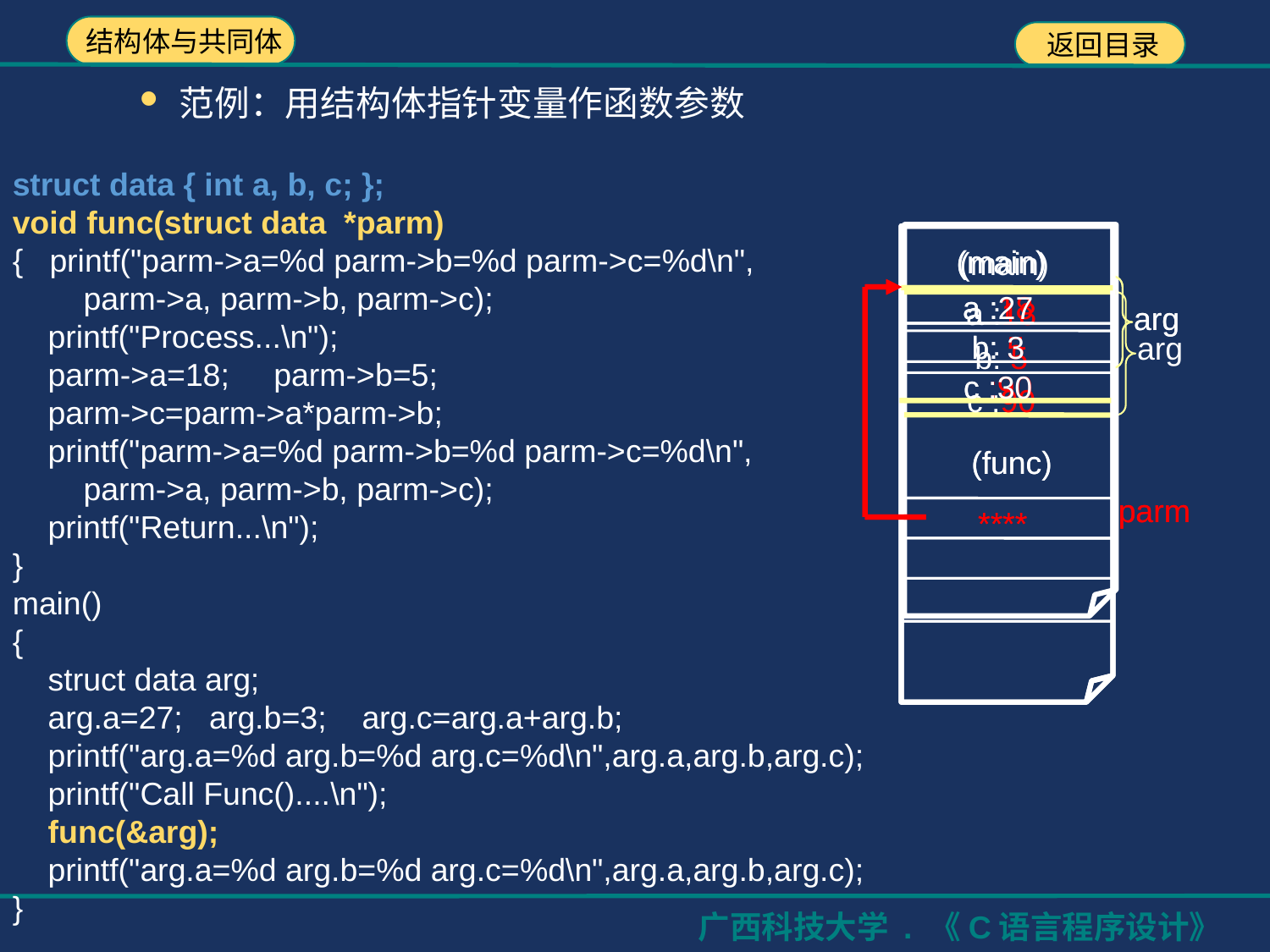

范例：用结构体指针变量作函数参数
struct data { int a, b, c; };
void func(struct data  *parm)
{   printf("parm->a=%d parm->b=%d parm->c=%d\n",
        parm->a, parm->b, parm->c);
    printf("Process...\n");
    parm->a=18;     parm->b=5;
    parm->c=parm->a*parm->b;
    printf("parm->a=%d parm->b=%d parm->c=%d\n",
        parm->a, parm->b, parm->c);
    printf("Return...\n");
}
main()
{
    struct data arg;
    arg.a=27;   arg.b=3;    arg.c=arg.a+arg.b;
    printf("arg.a=%d arg.b=%d arg.c=%d\n",arg.a,arg.b,arg.c);
    printf("Call Func()....\n");
    func(&arg);
    printf("arg.a=%d arg.b=%d arg.c=%d\n",arg.a,arg.b,arg.c);
}

(main)
a :18
b: 5
c :90

arg

(main)

arg
a :18
b: 5
c :90

(func)
parm
****

(main)

arg
a :27
b: 3
c :30

(func)
parm
****